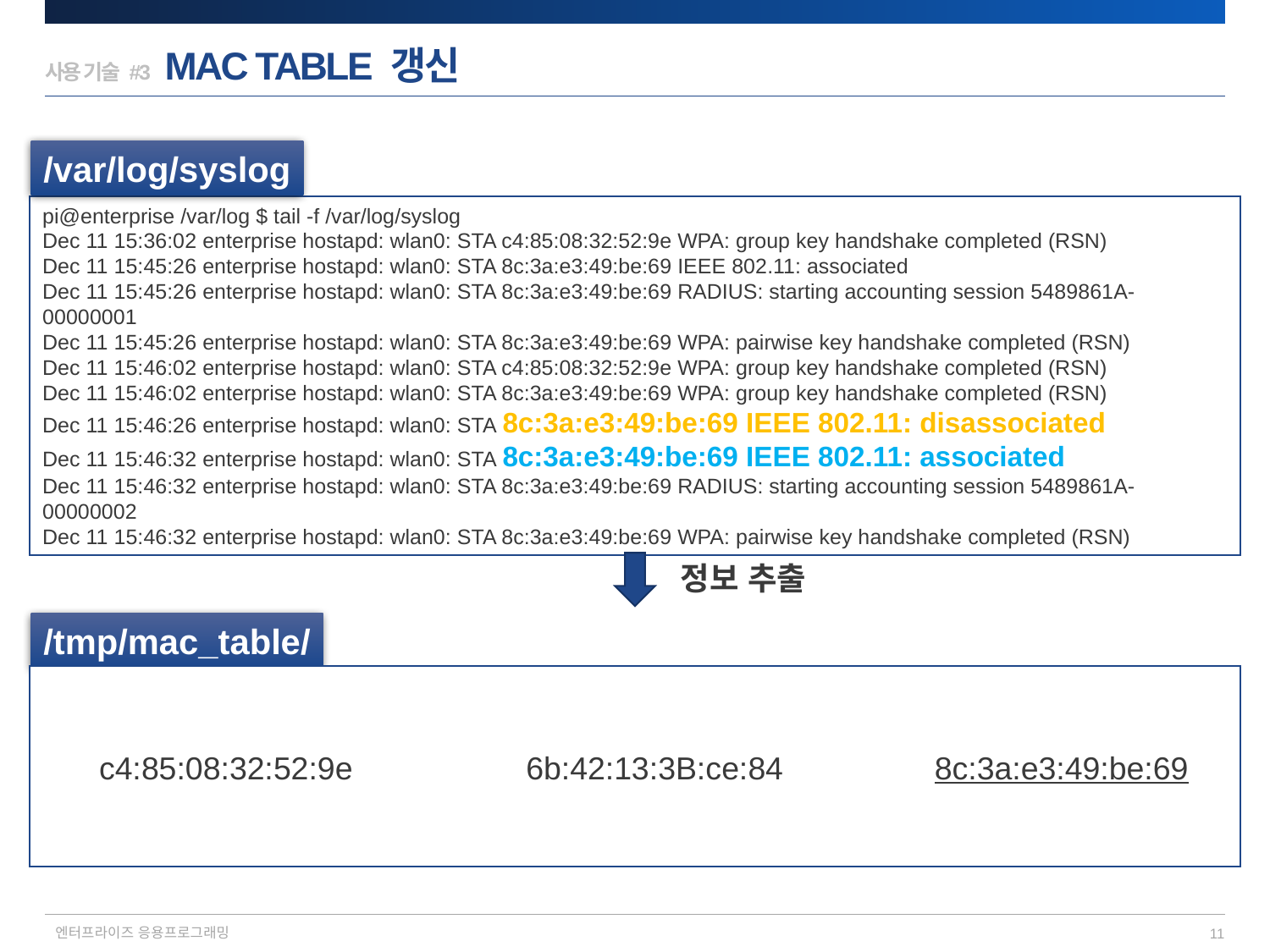

# 사용 기술 #3  MAC TABLE 갱신
/var/log/syslog
pi@enterprise /var/log $ tail -f /var/log/syslog
Dec 11 15:36:02 enterprise hostapd: wlan0: STA c4:85:08:32:52:9e WPA: group key handshake completed (RSN)
Dec 11 15:45:26 enterprise hostapd: wlan0: STA 8c:3a:e3:49:be:69 IEEE 802.11: associated
Dec 11 15:45:26 enterprise hostapd: wlan0: STA 8c:3a:e3:49:be:69 RADIUS: starting accounting session 5489861A-00000001
Dec 11 15:45:26 enterprise hostapd: wlan0: STA 8c:3a:e3:49:be:69 WPA: pairwise key handshake completed (RSN)
Dec 11 15:46:02 enterprise hostapd: wlan0: STA c4:85:08:32:52:9e WPA: group key handshake completed (RSN)
Dec 11 15:46:02 enterprise hostapd: wlan0: STA 8c:3a:e3:49:be:69 WPA: group key handshake completed (RSN)
Dec 11 15:46:26 enterprise hostapd: wlan0: STA 8c:3a:e3:49:be:69 IEEE 802.11: disassociated
Dec 11 15:46:32 enterprise hostapd: wlan0: STA 8c:3a:e3:49:be:69 IEEE 802.11: associated
Dec 11 15:46:32 enterprise hostapd: wlan0: STA 8c:3a:e3:49:be:69 RADIUS: starting accounting session 5489861A-00000002
Dec 11 15:46:32 enterprise hostapd: wlan0: STA 8c:3a:e3:49:be:69 WPA: pairwise key handshake completed (RSN)
정보 추출

/tmp/mac_table/

c4:85:08:32:52:9e
6b:42:13:3B:ce:84
8c:3a:e3:49:be:69
11